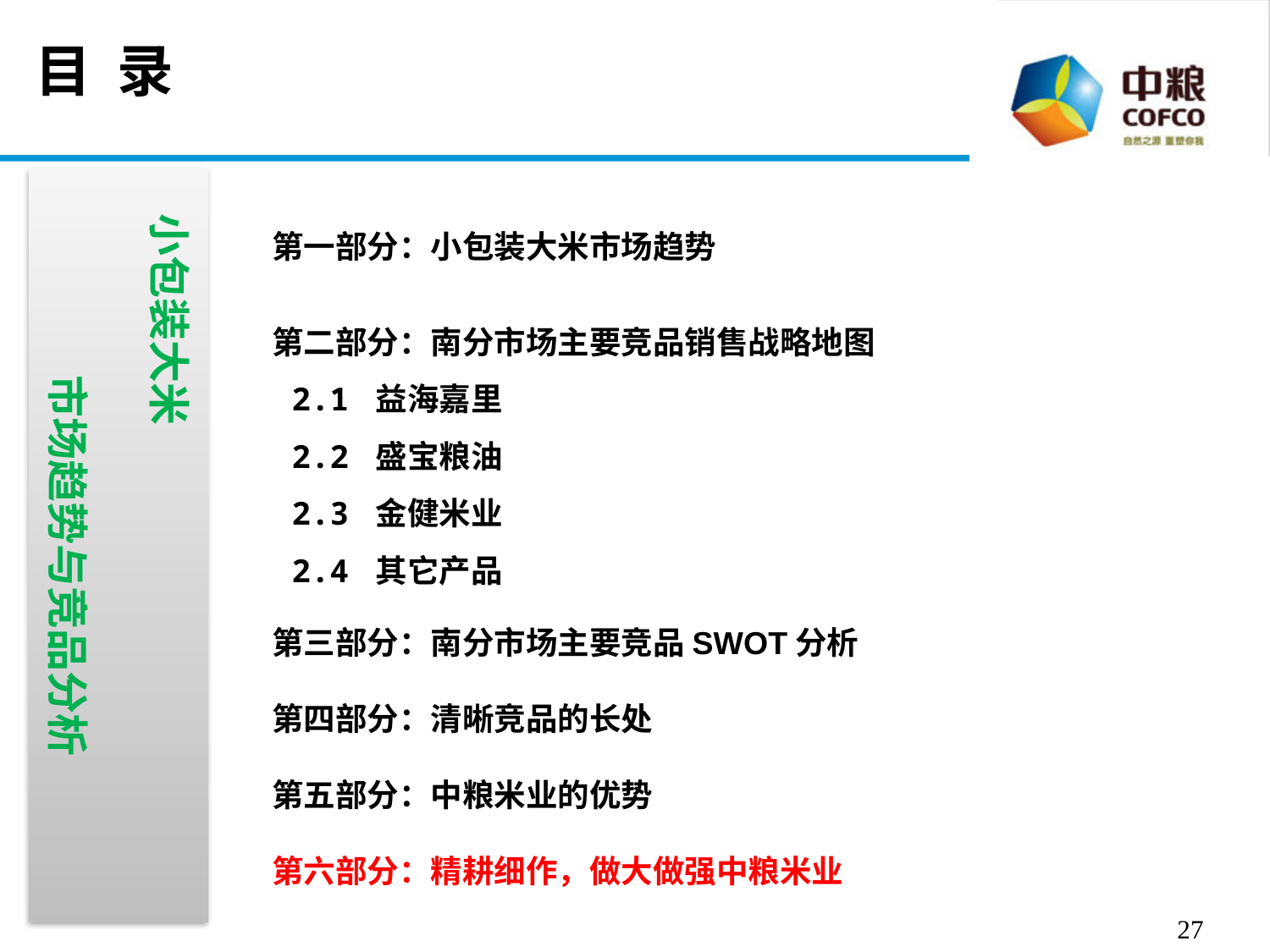

# 目  录
   小包装大米

                    市场趋势与竞品分析
第一部分：小包装大米市场趋势
第二部分：南分市场主要竞品销售战略地图
   2.1 益海嘉里
   2.2 盛宝粮油
   2.3 金健米业
   2.4 其它产品
第三部分：南分市场主要竞品SWOT分析
第四部分：清晰竞品的长处
第五部分：中粮米业的优势
第六部分：精耕细作，做大做强中粮米业